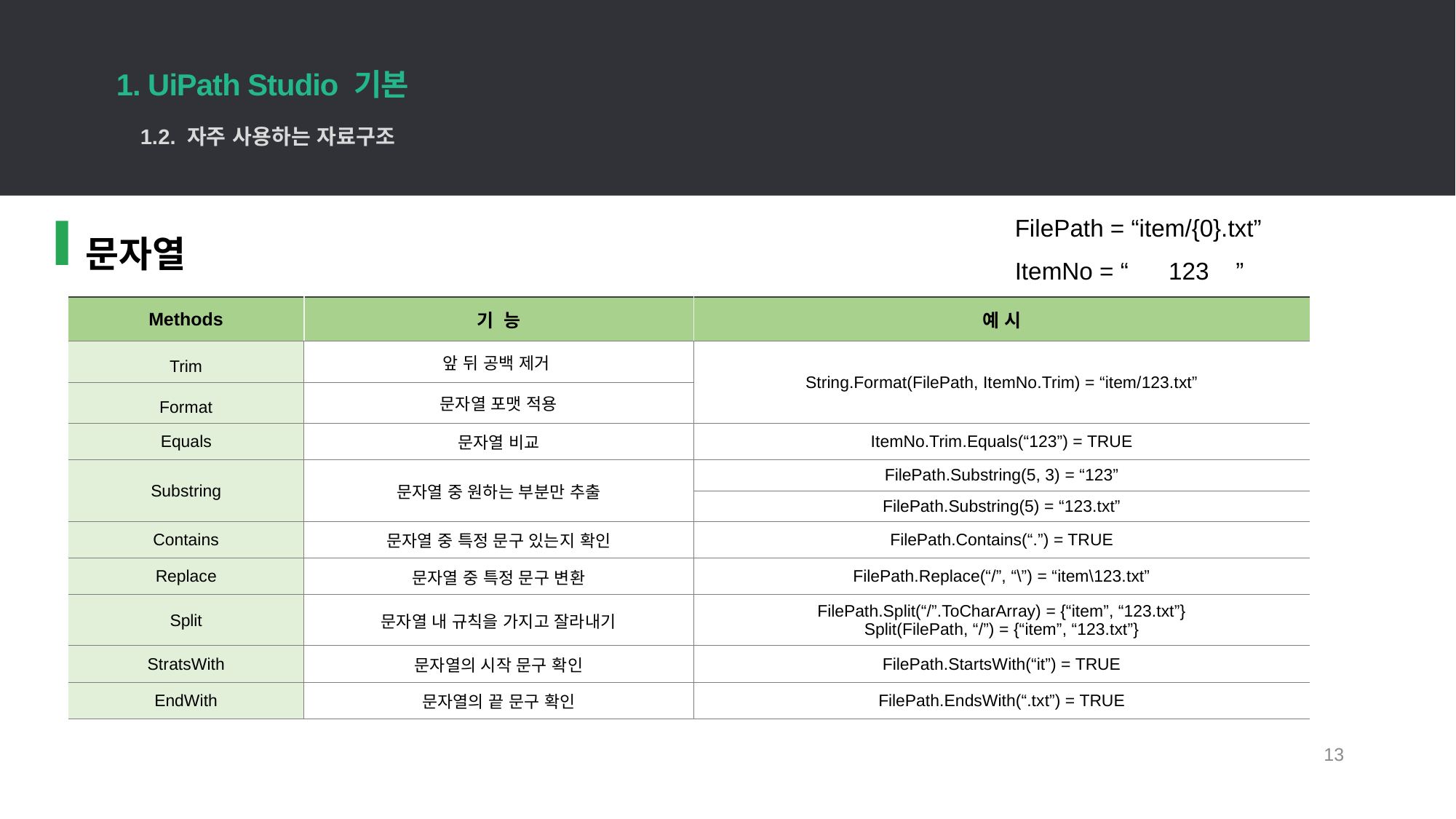

1. UiPath Studio 기본
13
1.2. 자주 사용하는 자료구조
FilePath = “item/{0}.txt”
문자열

ItemNo = “      123    ”
| Methods | 기 능 | 예 시 |
| --- | --- | --- |
| Trim | 앞 뒤 공백 제거 | String.Format(FilePath, ItemNo.Trim) = “item/123.txt” |
| Format | 문자열 포맷 적용 | String.Format(FilePath, ItemNo.Trim) = “item/123.txt” |
| Equals | 문자열 비교 | ItemNo.Trim.Equals(“123”) = TRUE |
| Substring | 문자열 중 원하는 부분만 추출 | FilePath.Substring(5, 3) = “123” |
|  |  | FilePath.Substring(5) = “123.txt” |
| Contains | 문자열 중 특정 문구 있는지 확인 | FilePath.Contains(“.”) = TRUE |
| Replace | 문자열 중 특정 문구 변환 | FilePath.Replace(“/”, “\”) = “item\123.txt” |
| Split | 문자열 내 규칙을 가지고 잘라내기 | FilePath.Split(“/”.ToCharArray) = {“item”, “123.txt”} Split(FilePath, “/”) = {“item”, “123.txt”} |
| StratsWith | 문자열의 시작 문구 확인 | FilePath.StartsWith(“it”) = TRUE |
| EndWith | 문자열의 끝 문구 확인 | FilePath.EndsWith(“.txt”) = TRUE |
13